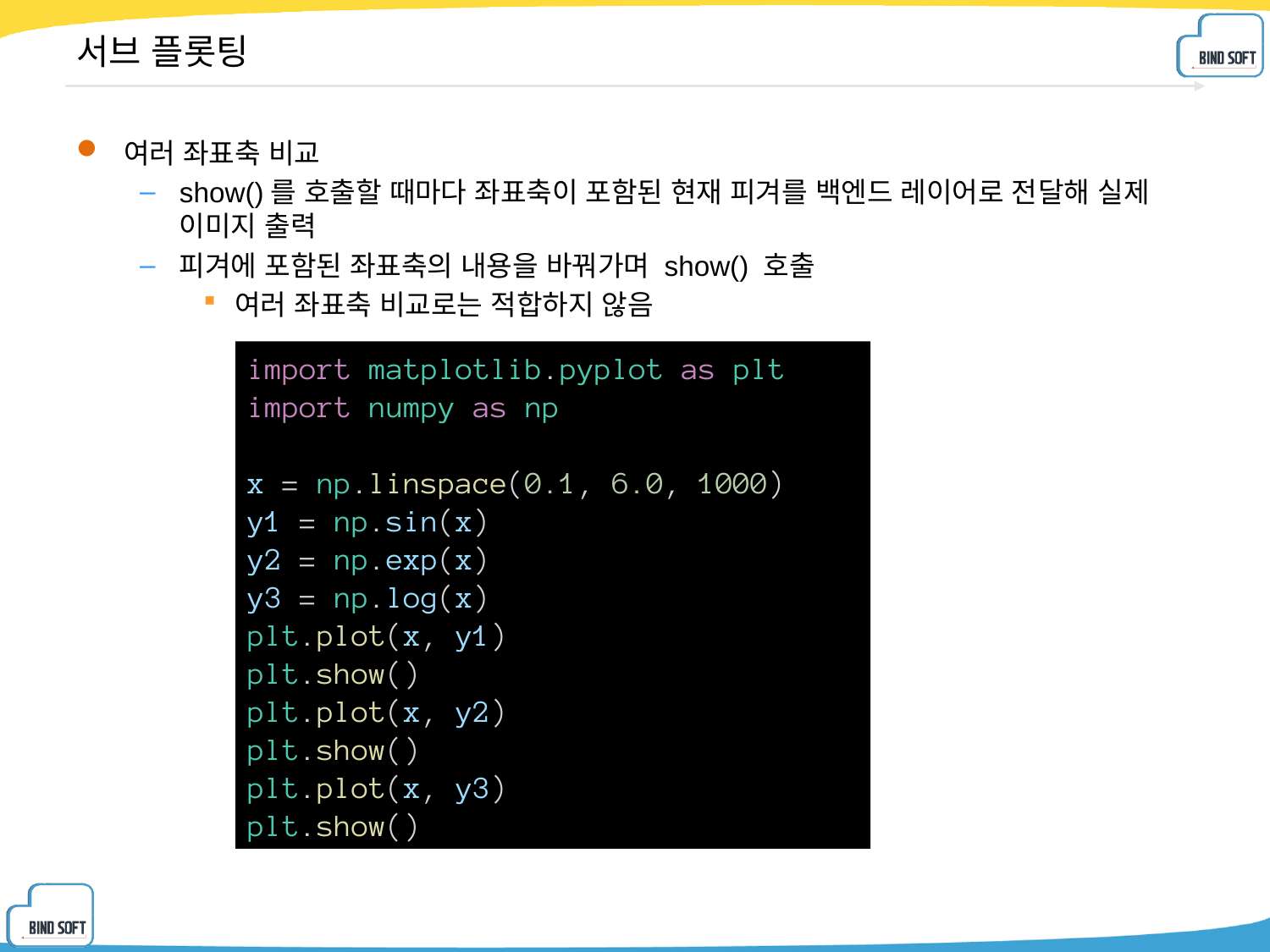

# 서브 플롯팅
여러 좌표축 비교
show()를 호출할 때마다 좌표축이 포함된 현재 피겨를 백엔드 레이어로 전달해 실제 이미지 출력
피겨에 포함된 좌표축의 내용을 바꿔가며 show() 호출
여러 좌표축 비교로는 적합하지 않음
import matplotlib.pyplot as plt
import numpy as np
x = np.linspace(0.1, 6.0, 1000)
y1 = np.sin(x)
y2 = np.exp(x)
y3 = np.log(x)
plt.plot(x, y1)
plt.show()
plt.plot(x, y2)
plt.show()
plt.plot(x, y3)
plt.show()